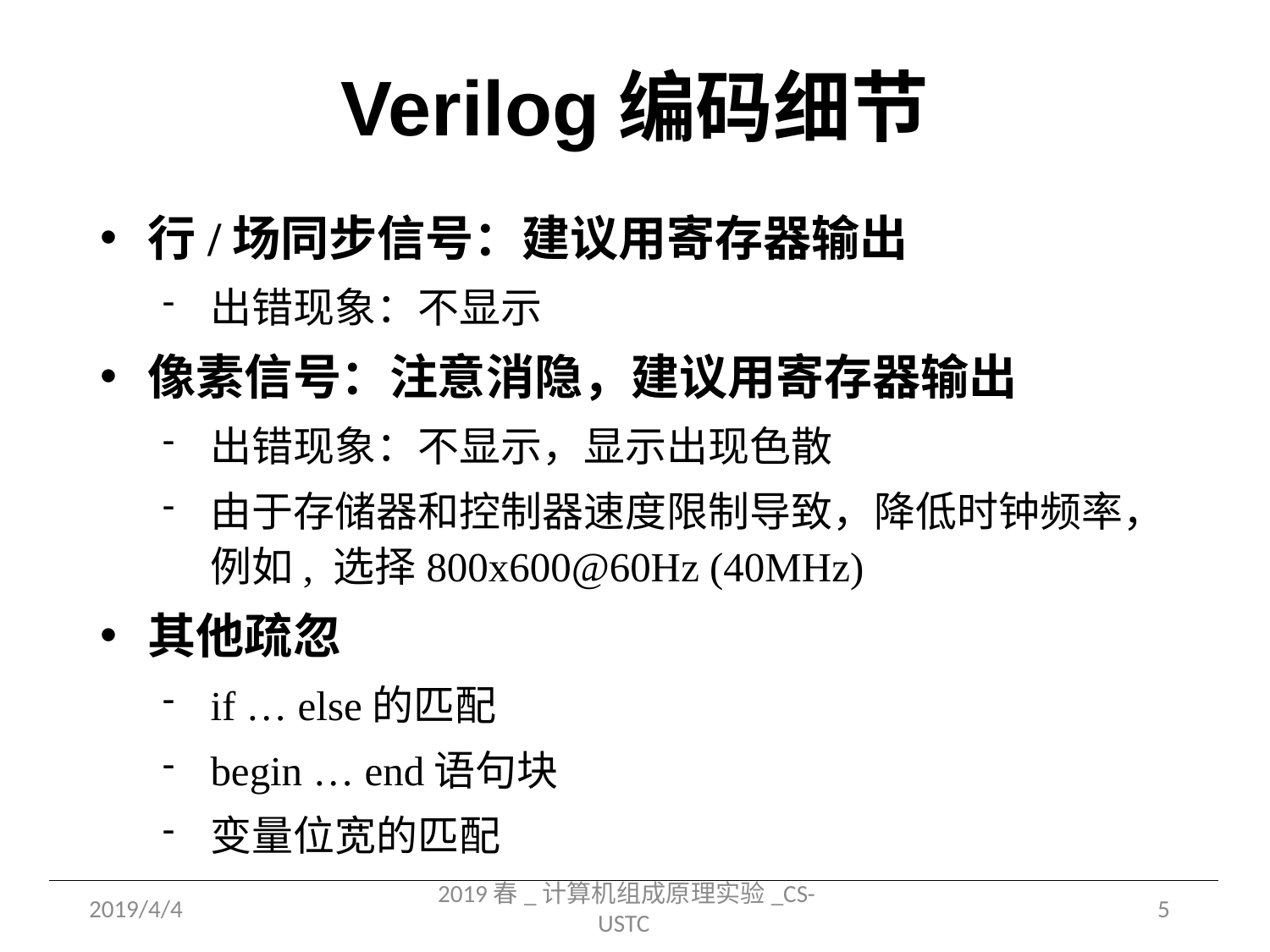

# Verilog 编码细节
行/场同步信号：建议用寄存器输出
出错现象：不显示
像素信号：注意消隐，建议用寄存器输出
出错现象：不显示，显示出现色散
由于存储器和控制器速度限制导致，降低时钟频率，例如, 选择800x600@60Hz (40MHz)
其他疏忽
if … else的匹配
begin … end语句块
变量位宽的匹配

2019/4/4
2019春_计算机组成原理实验_CS-USTC
5